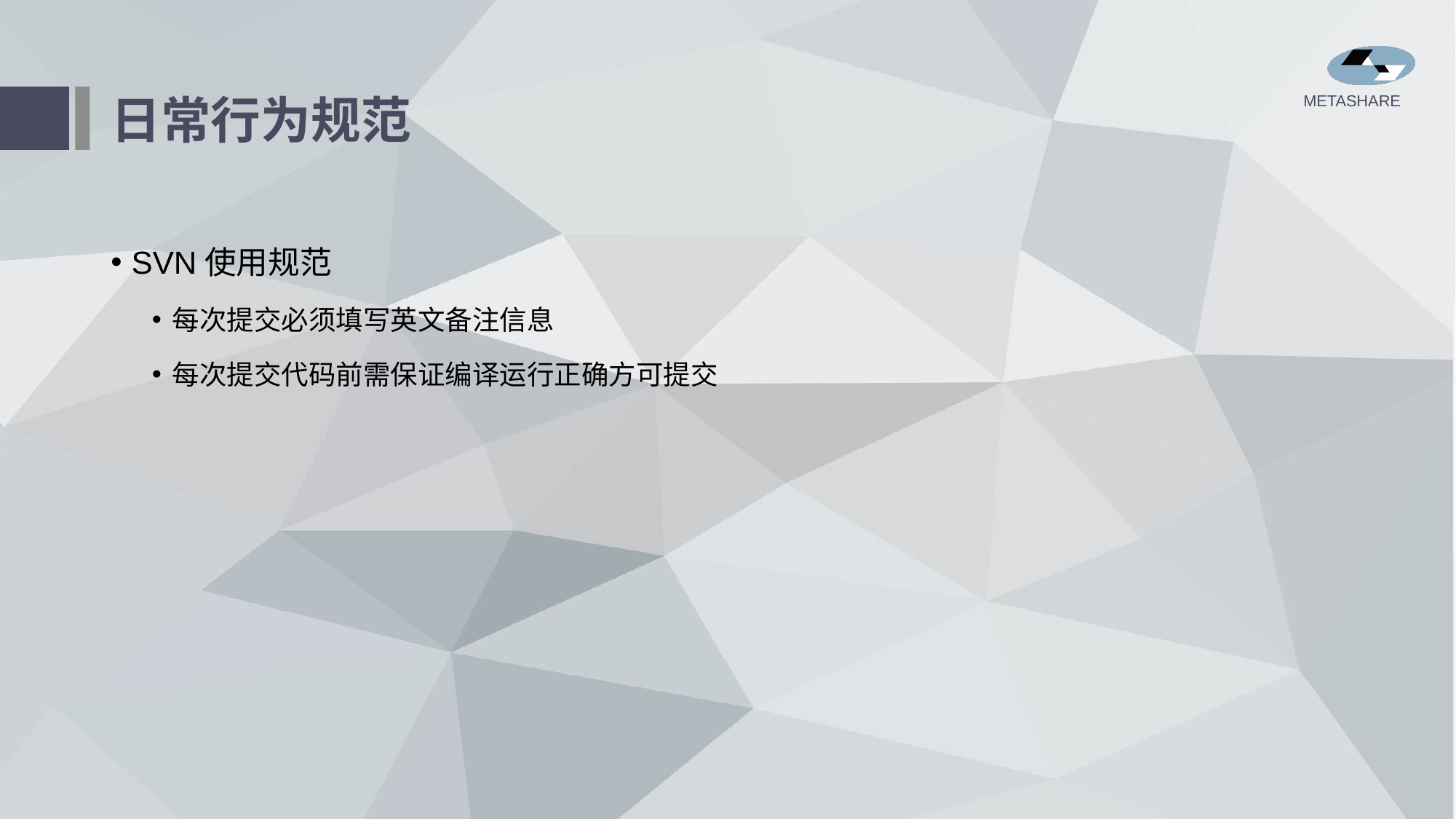

# 日常行为规范
SVN使用规范
每次提交必须填写英文备注信息
每次提交代码前需保证编译运行正确方可提交